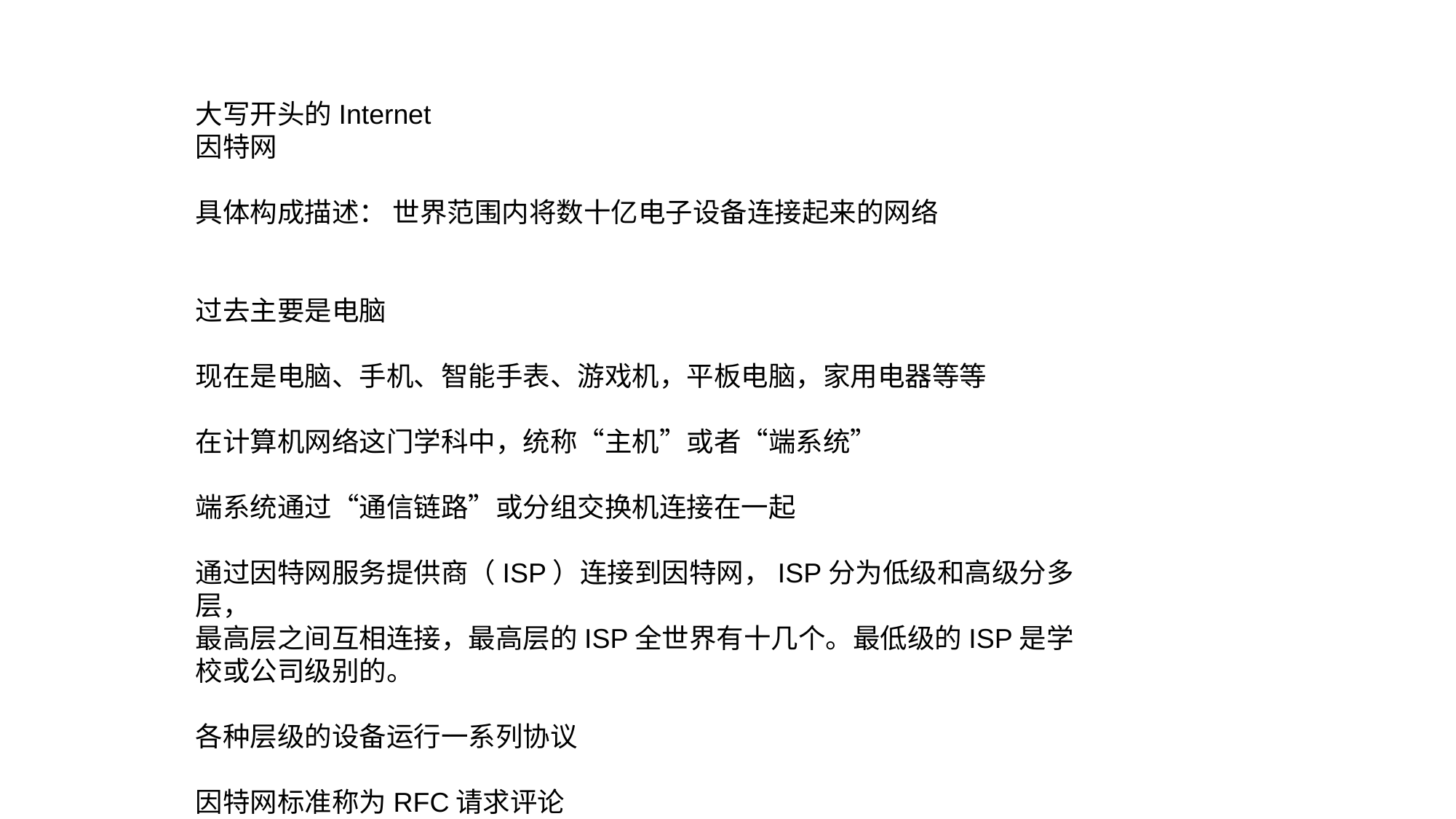

大写开头的Internet
因特网

具体构成描述： 世界范围内将数十亿电子设备连接起来的网络

过去主要是电脑

现在是电脑、手机、智能手表、游戏机，平板电脑，家用电器等等

在计算机网络这门学科中，统称“主机”或者“端系统”

端系统通过“通信链路”或分组交换机连接在一起

通过因特网服务提供商（ISP）连接到因特网，ISP分为低级和高级分多层，
最高层之间互相连接，最高层的ISP全世界有十几个。最低级的ISP是学校或公司级别的。

各种层级的设备运行一系列协议

因特网标准称为RFC请求评论